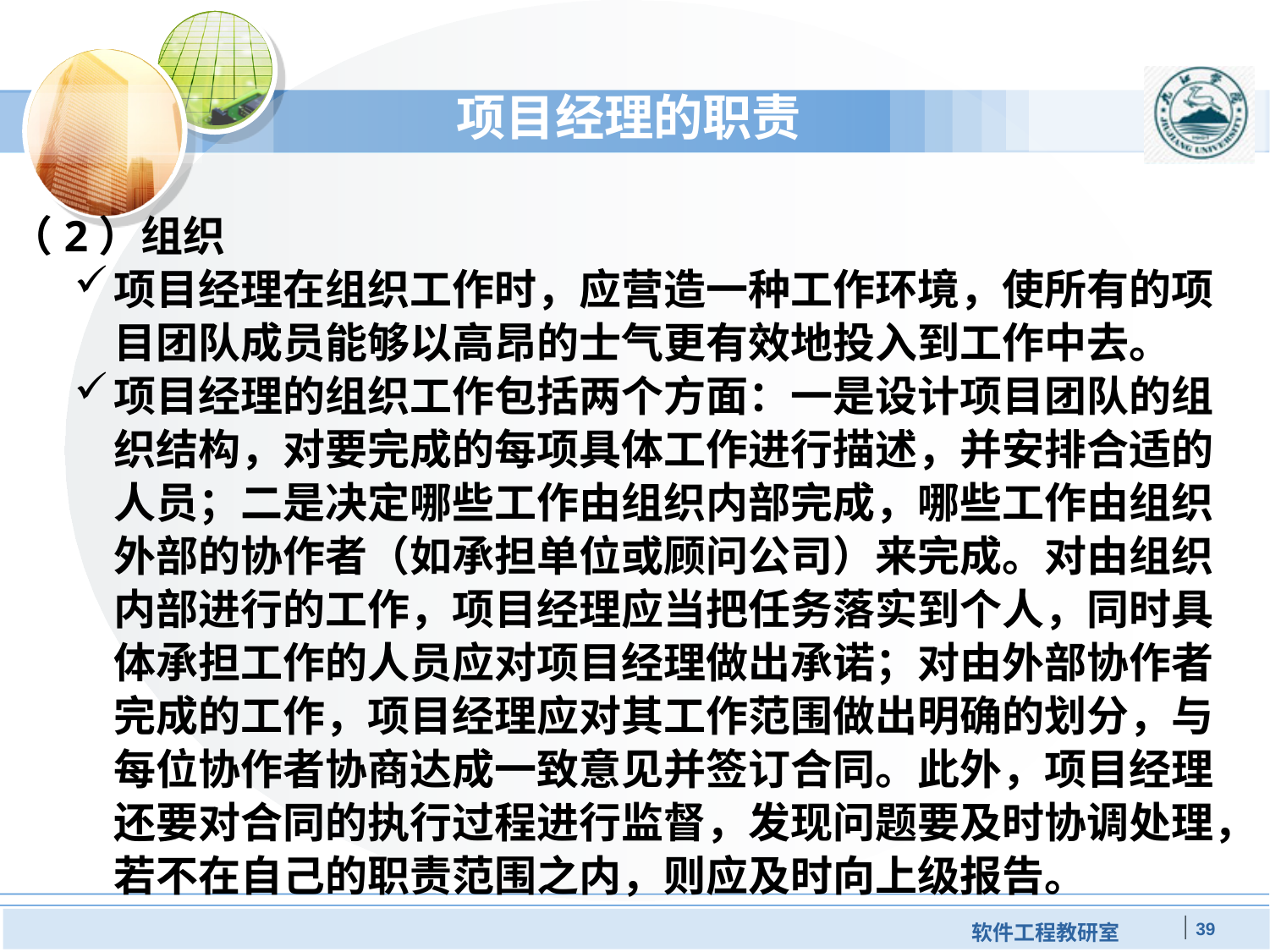

# 项目经理的职责
（2）组织
项目经理在组织工作时，应营造一种工作环境，使所有的项目团队成员能够以高昂的士气更有效地投入到工作中去。
项目经理的组织工作包括两个方面：一是设计项目团队的组织结构，对要完成的每项具体工作进行描述，并安排合适的人员；二是决定哪些工作由组织内部完成，哪些工作由组织外部的协作者（如承担单位或顾问公司）来完成。对由组织内部进行的工作，项目经理应当把任务落实到个人，同时具体承担工作的人员应对项目经理做出承诺；对由外部协作者完成的工作，项目经理应对其工作范围做出明确的划分，与每位协作者协商达成一致意见并签订合同。此外，项目经理还要对合同的执行过程进行监督，发现问题要及时协调处理，若不在自己的职责范围之内，则应及时向上级报告。